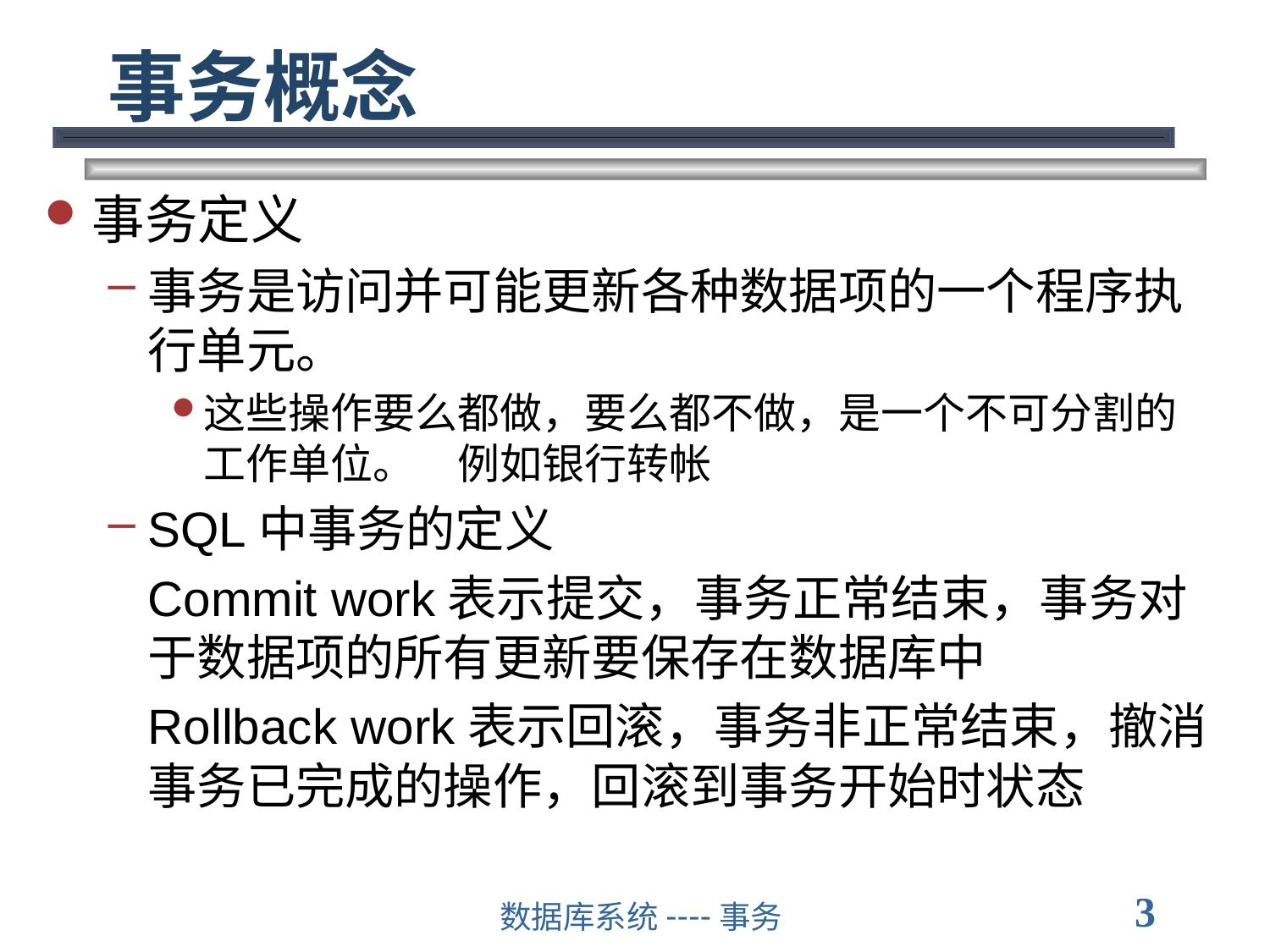

# 事务概念
事务定义
事务是访问并可能更新各种数据项的一个程序执行单元。
这些操作要么都做，要么都不做，是一个不可分割的工作单位。	例如银行转帐
SQL中事务的定义
	Commit work表示提交，事务正常结束，事务对于数据项的所有更新要保存在数据库中
	Rollback work表示回滚，事务非正常结束，撤消事务已完成的操作，回滚到事务开始时状态
3
数据库系统----事务